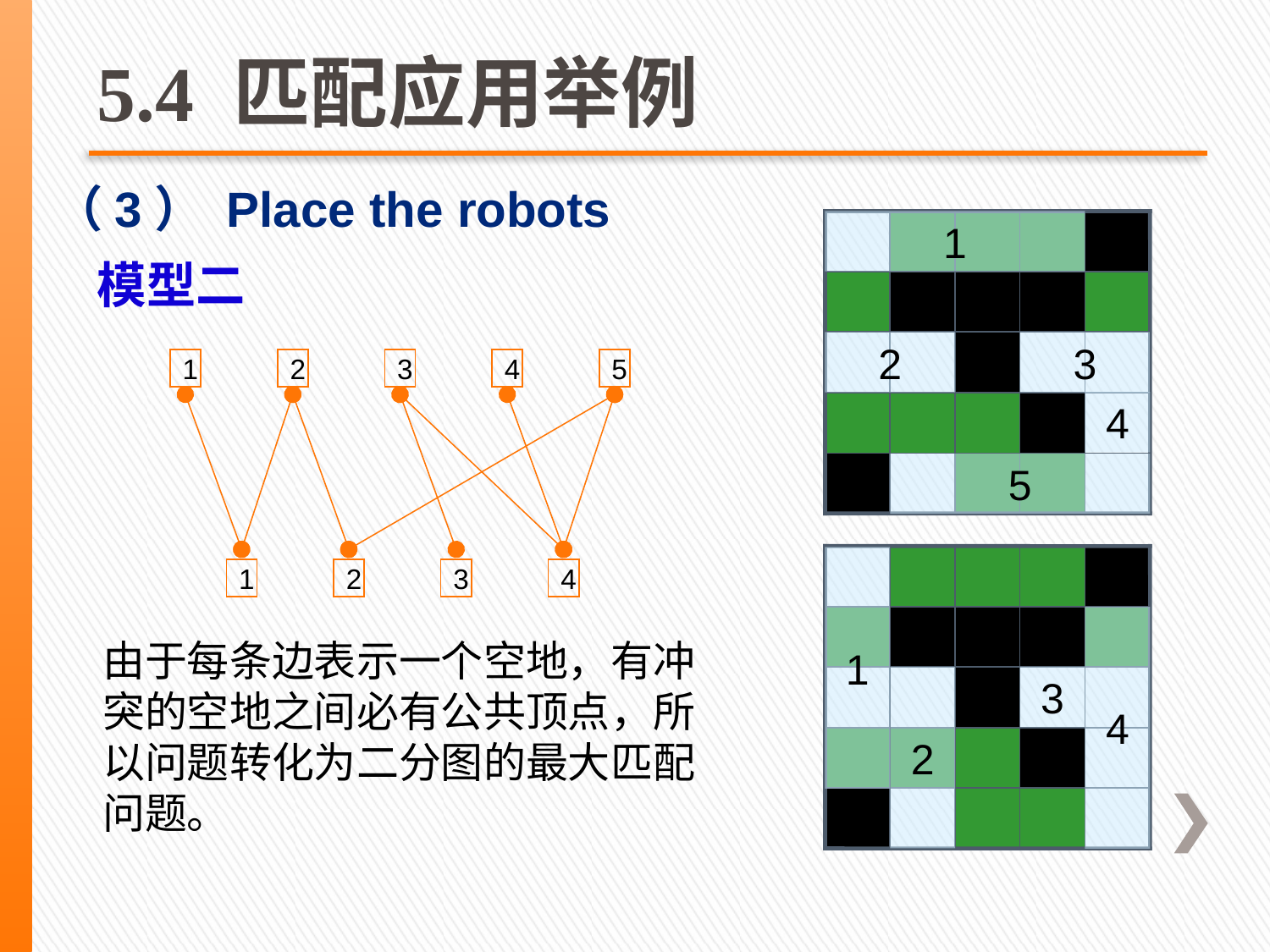

# 5.4 匹配应用举例
（3） Place the robots

1
模型二
2
3
1
2
3
4
5

1
2
3
4
4
5

1
4
2
3
由于每条边表示一个空地，有冲突的空地之间必有公共顶点，所以问题转化为二分图的最大匹配问题。